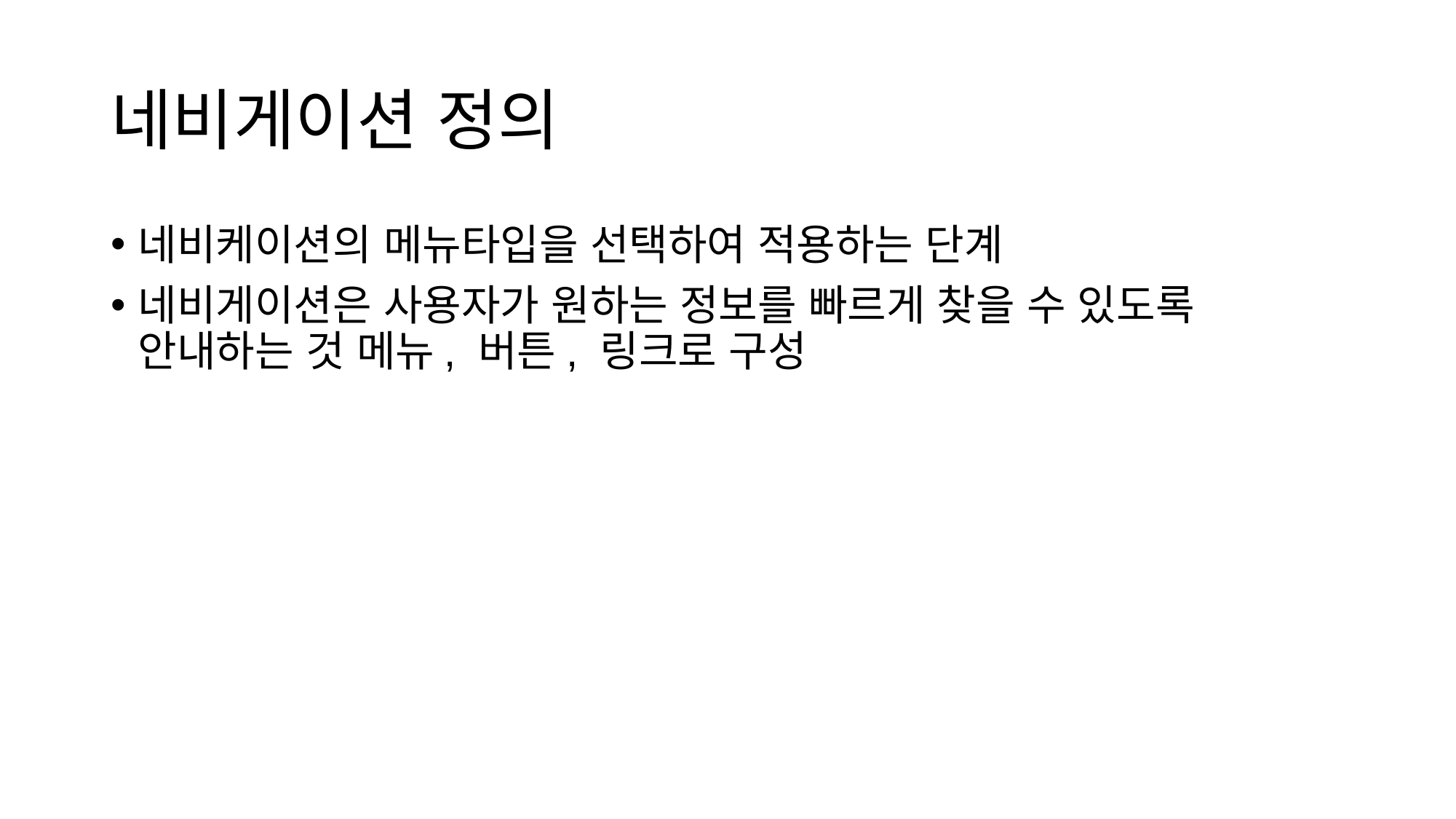

# 네비게이션 정의
네비케이션의 메뉴타입을 선택하여 적용하는 단계
네비게이션은 사용자가 원하는 정보를 빠르게 찾을 수 있도록 안내하는 것 메뉴, 버튼, 링크로 구성